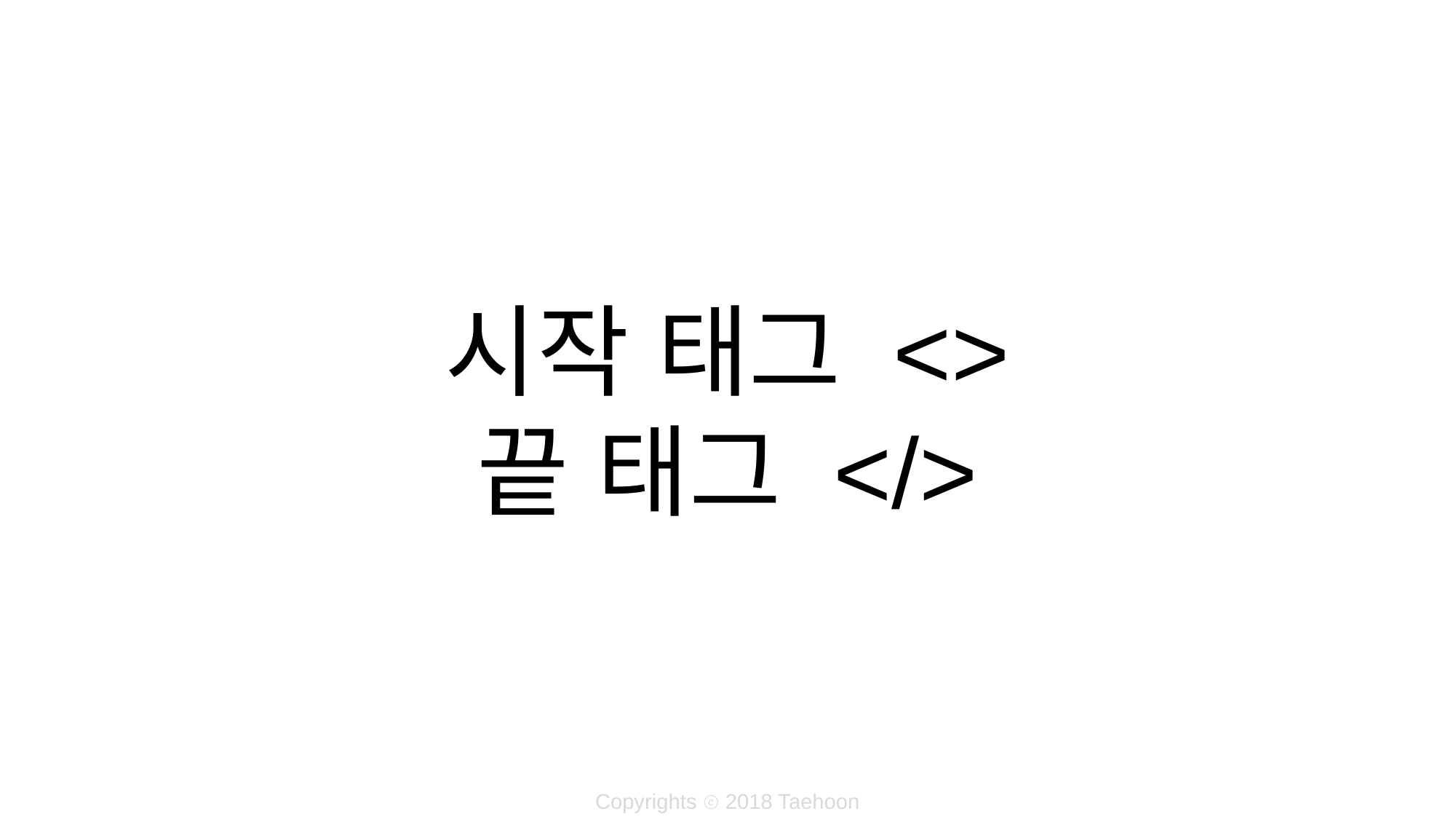

시작 태그 <>
끝 태그 </>
Copyrights ⓒ 2018 Taehoon